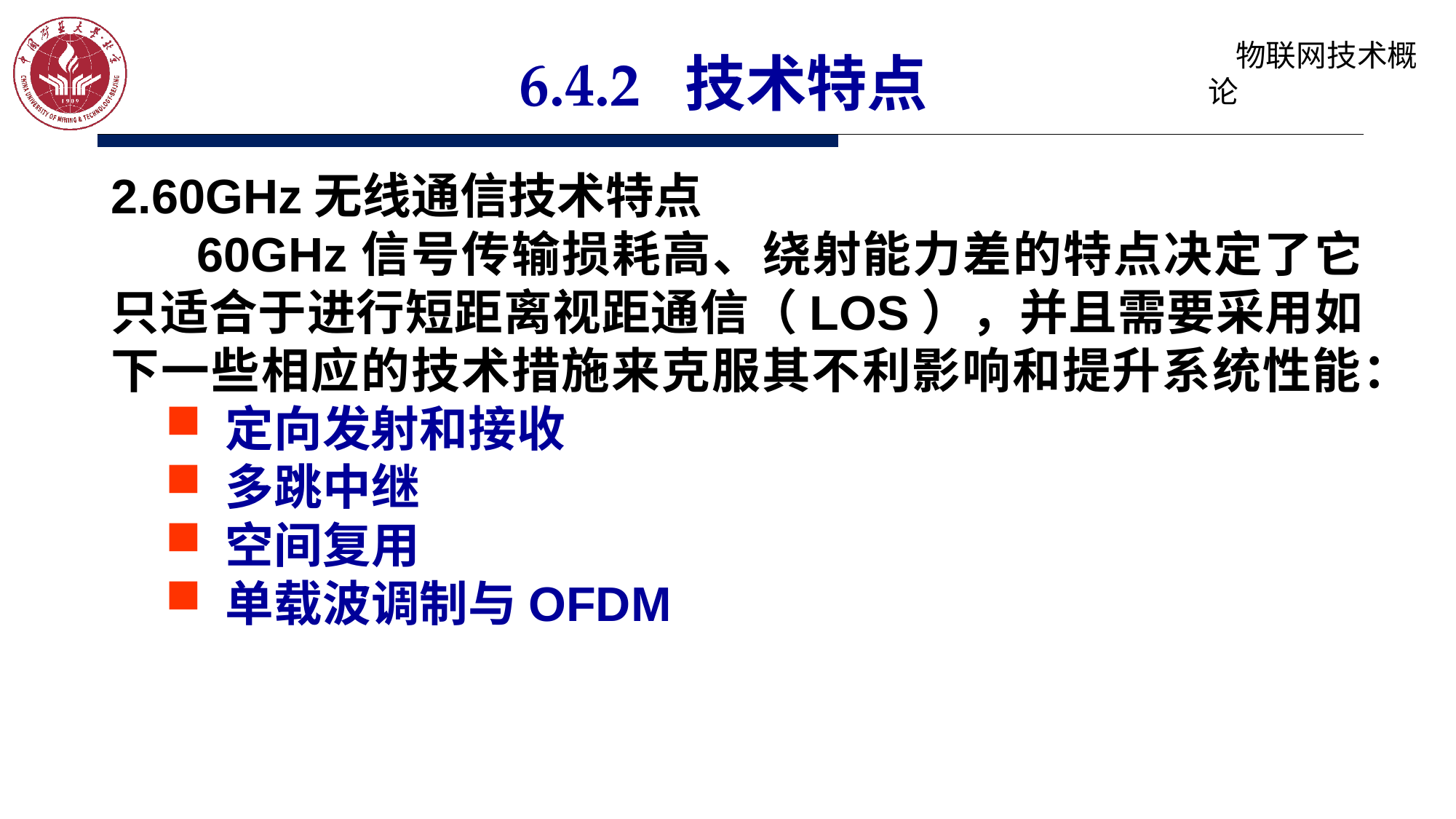

# 6.4.2  技术特点
2.60GHz无线通信技术特点
60GHz信号传输损耗高、绕射能力差的特点决定了它只适合于进行短距离视距通信（LOS），并且需要采用如下一些相应的技术措施来克服其不利影响和提升系统性能：
 定向发射和接收
 多跳中继
 空间复用
 单载波调制与OFDM